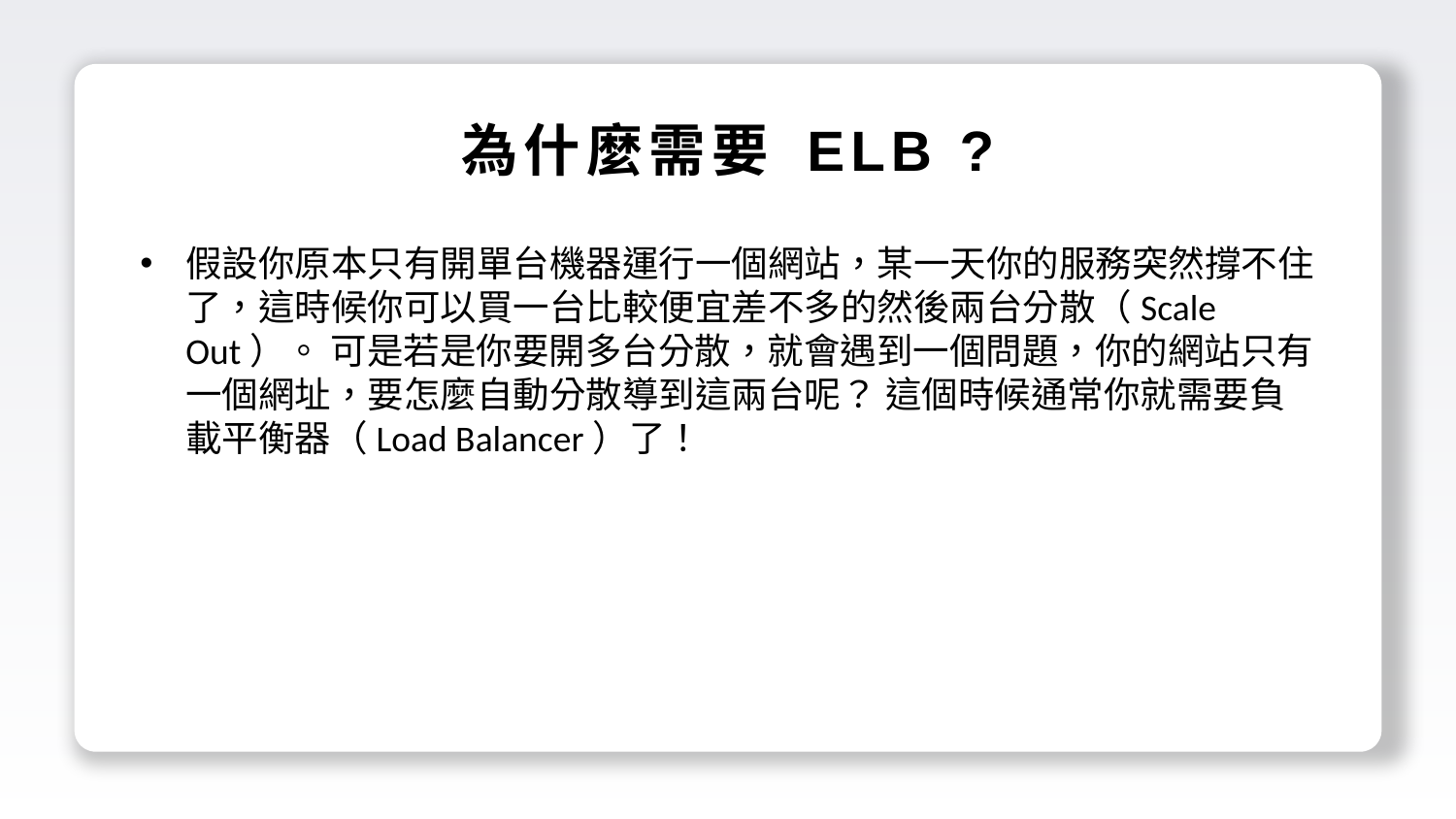

為什麼需要 ELB ?
假設你原本只有開單台機器運行一個網站，某一天你的服務突然撐不住了，這時候你可以買一台比較便宜差不多的然後兩台分散（Scale Out）。 可是若是你要開多台分散，就會遇到一個問題，你的網站只有一個網址，要怎麼自動分散導到這兩台呢？ 這個時候通常你就需要負載平衡器（Load Balancer）了！